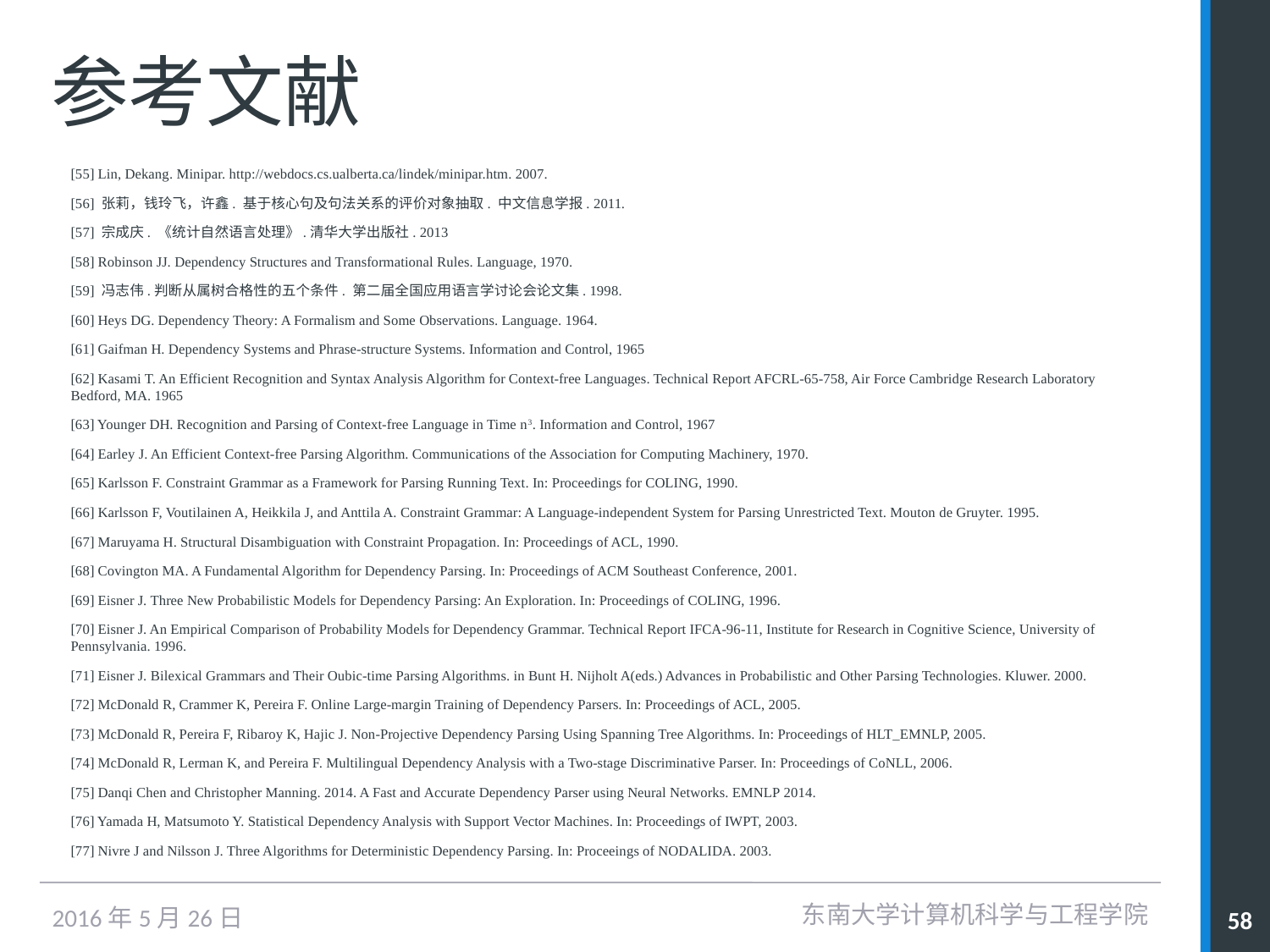

# 参考文献
[55] Lin, Dekang. Minipar. http://webdocs.cs.ualberta.ca/lindek/minipar.htm. 2007.
[56] 张莉，钱玲飞，许鑫. 基于核心句及句法关系的评价对象抽取. 中文信息学报. 2011.
[57] 宗成庆. 《统计自然语言处理》.清华大学出版社. 2013
[58] Robinson JJ. Dependency Structures and Transformational Rules. Language, 1970.
[59] 冯志伟.判断从属树合格性的五个条件. 第二届全国应用语言学讨论会论文集. 1998.
[60] Heys DG. Dependency Theory: A Formalism and Some Observations. Language. 1964.
[61] Gaifman H. Dependency Systems and Phrase-structure Systems. Information and Control, 1965
[62] Kasami T. An Efficient Recognition and Syntax Analysis Algorithm for Context-free Languages. Technical Report AFCRL-65-758, Air Force Cambridge Research Laboratory Bedford, MA. 1965
[63] Younger DH. Recognition and Parsing of Context-free Language in Time n3. Information and Control, 1967
[64] Earley J. An Efficient Context-free Parsing Algorithm. Communications of the Association for Computing Machinery, 1970.
[65] Karlsson F. Constraint Grammar as a Framework for Parsing Running Text. In: Proceedings for COLING, 1990.
[66] Karlsson F, Voutilainen A, Heikkila J, and Anttila A. Constraint Grammar: A Language-independent System for Parsing Unrestricted Text. Mouton de Gruyter. 1995.
[67] Maruyama H. Structural Disambiguation with Constraint Propagation. In: Proceedings of ACL, 1990.
[68] Covington MA. A Fundamental Algorithm for Dependency Parsing. In: Proceedings of ACM Southeast Conference, 2001.
[69] Eisner J. Three New Probabilistic Models for Dependency Parsing: An Exploration. In: Proceedings of COLING, 1996.
[70] Eisner J. An Empirical Comparison of Probability Models for Dependency Grammar. Technical Report IFCA-96-11, Institute for Research in Cognitive Science, University of Pennsylvania. 1996.
[71] Eisner J. Bilexical Grammars and Their Oubic-time Parsing Algorithms. in Bunt H. Nijholt A(eds.) Advances in Probabilistic and Other Parsing Technologies. Kluwer. 2000.
[72] McDonald R, Crammer K, Pereira F. Online Large-margin Training of Dependency Parsers. In: Proceedings of ACL, 2005.
[73] McDonald R, Pereira F, Ribaroy K, Hajic J. Non-Projective Dependency Parsing Using Spanning Tree Algorithms. In: Proceedings of HLT_EMNLP, 2005.
[74] McDonald R, Lerman K, and Pereira F. Multilingual Dependency Analysis with a Two-stage Discriminative Parser. In: Proceedings of CoNLL, 2006.
[75] Danqi Chen and Christopher Manning. 2014. A Fast and Accurate Dependency Parser using Neural Networks. EMNLP 2014.
[76] Yamada H, Matsumoto Y. Statistical Dependency Analysis with Support Vector Machines. In: Proceedings of IWPT, 2003.
[77] Nivre J and Nilsson J. Three Algorithms for Deterministic Dependency Parsing. In: Proceeings of NODALIDA. 2003.

东南大学计算机科学与工程学院
58